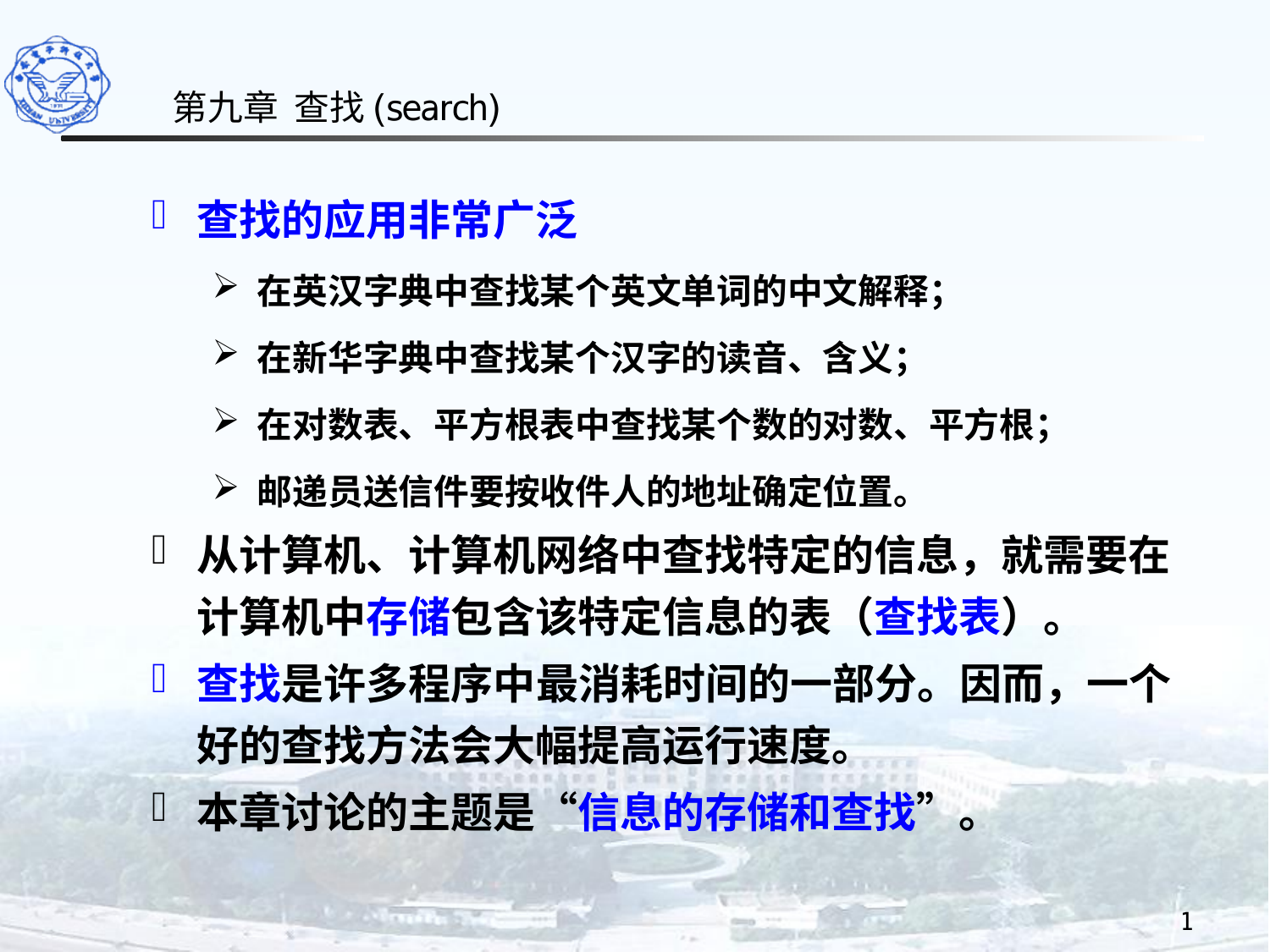

第九章  查找(search)
查找的应用非常广泛
在英汉字典中查找某个英文单词的中文解释；
在新华字典中查找某个汉字的读音、含义；
在对数表、平方根表中查找某个数的对数、平方根；
邮递员送信件要按收件人的地址确定位置。
从计算机、计算机网络中查找特定的信息，就需要在计算机中存储包含该特定信息的表（查找表）。
查找是许多程序中最消耗时间的一部分。因而，一个好的查找方法会大幅提高运行速度。
本章讨论的主题是“信息的存储和查找”。
1